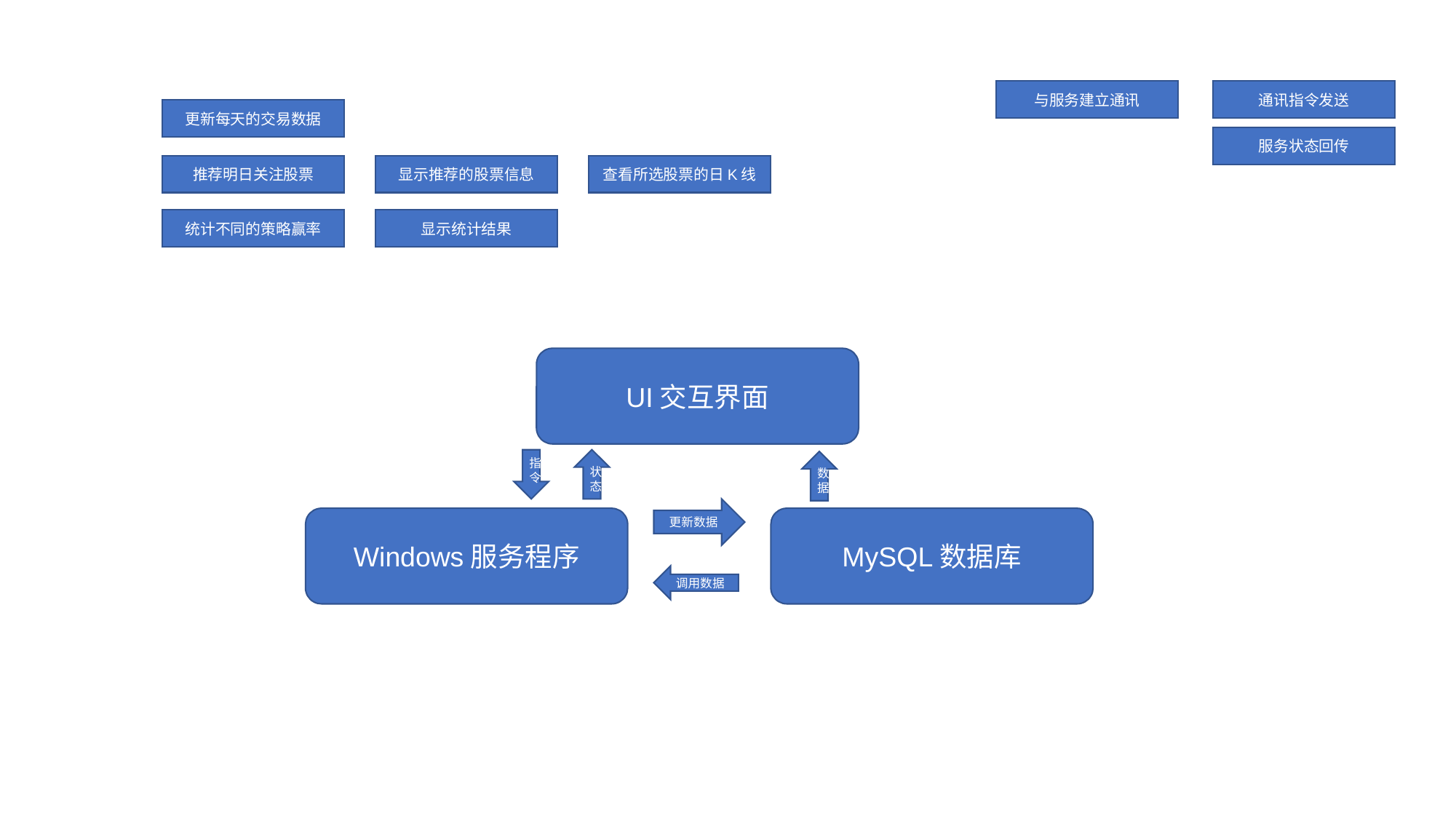

与服务建立通讯
通讯指令发送
更新每天的交易数据
服务状态回传
查看所选股票的日K线
显示推荐的股票信息
推荐明日关注股票
显示统计结果
统计不同的策略赢率
UI交互界面
指令
状态
数据
更新数据
Windows服务程序
MySQL数据库
调用数据